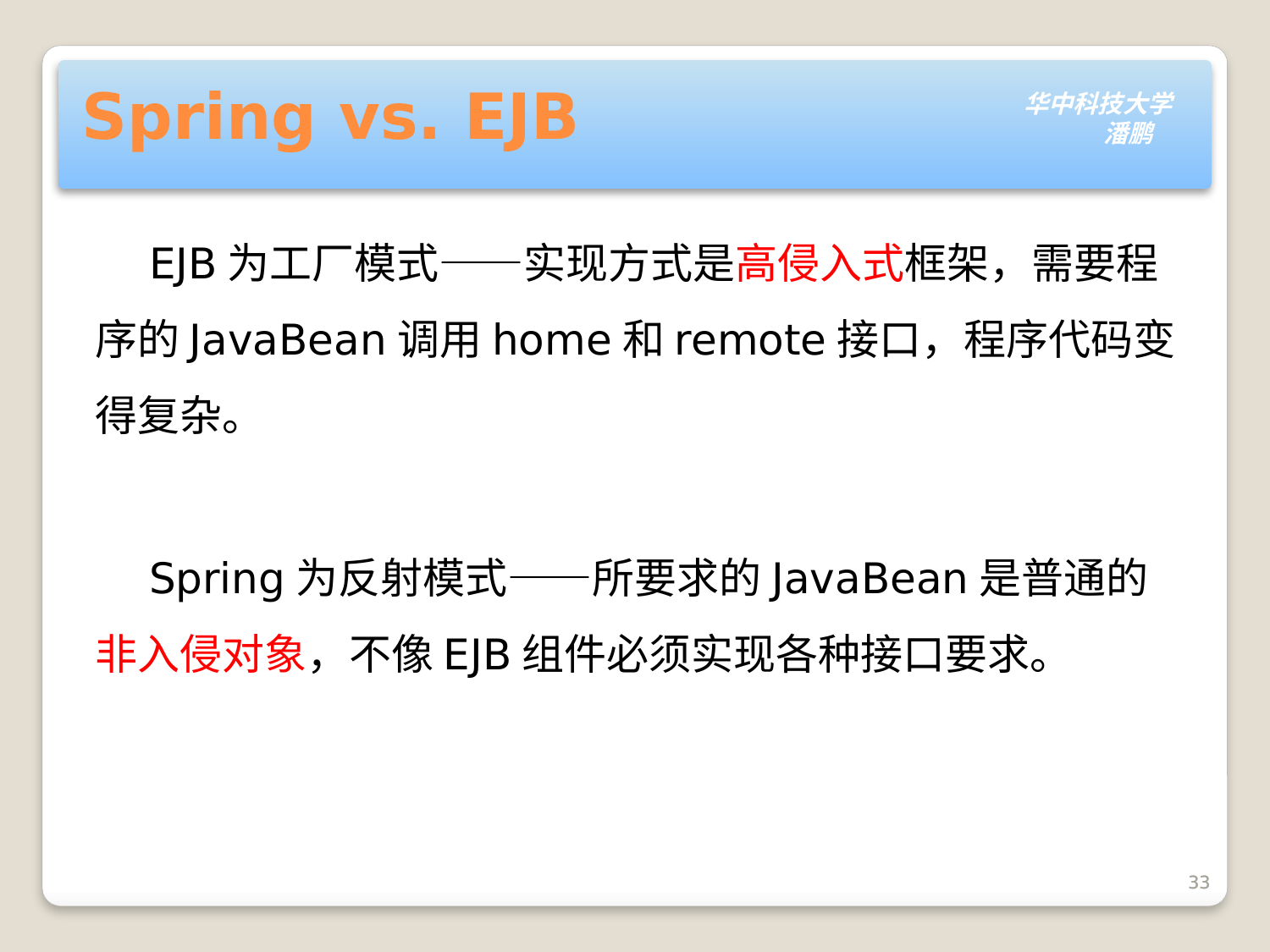

# Spring vs. EJB
    EJB为工厂模式——实现方式是高侵入式框架，需要程序的JavaBean调用home和remote接口，程序代码变得复杂。

    Spring为反射模式——所要求的JavaBean是普通的非入侵对象，不像EJB组件必须实现各种接口要求。
33
33